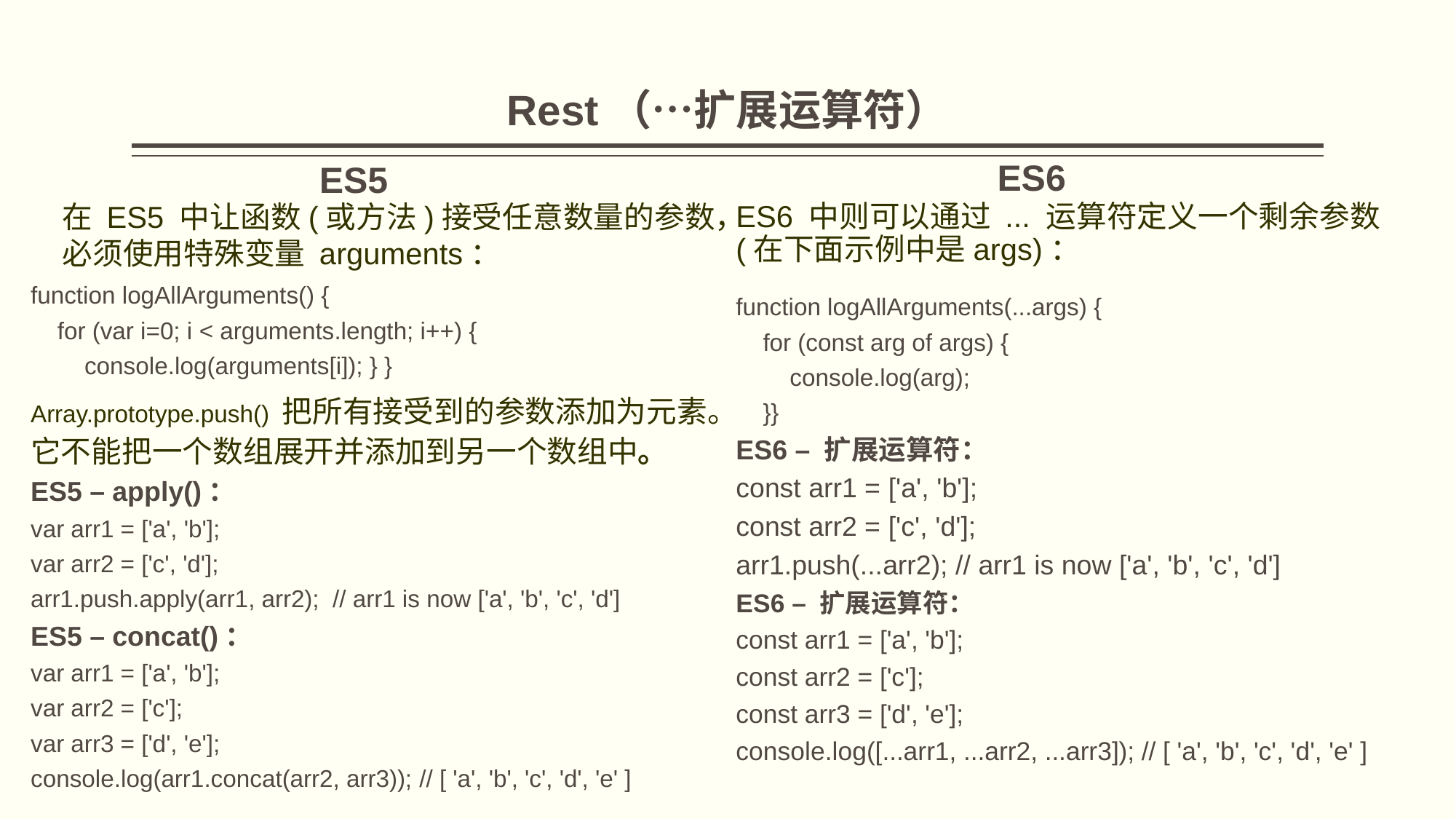

# Rest（…扩展运算符）
ES6
ES5
在 ES5 中让函数(或方法)接受任意数量的参数，必须使用特殊变量 arguments：
ES6 中则可以通过 ... 运算符定义一个剩余参数(在下面示例中是args)：
function logAllArguments() {
    for (var i=0; i < arguments.length; i++) {
        console.log(arguments[i]); } }
Array.prototype.push() 把所有接受到的参数添加为元素。它不能把一个数组展开并添加到另一个数组中。
ES5 – apply()：
var arr1 = ['a', 'b'];
var arr2 = ['c', 'd'];
arr1.push.apply(arr1, arr2);  // arr1 is now ['a', 'b', 'c', 'd']
ES5 – concat()：
var arr1 = ['a', 'b'];
var arr2 = ['c'];
var arr3 = ['d', 'e'];
console.log(arr1.concat(arr2, arr3)); // [ 'a', 'b', 'c', 'd', 'e' ]

function logAllArguments(...args) {
    for (const arg of args) {
        console.log(arg);
    }}
ES6 – 扩展运算符：
const arr1 = ['a', 'b'];
const arr2 = ['c', 'd'];
arr1.push(...arr2); // arr1 is now ['a', 'b', 'c', 'd']
ES6 – 扩展运算符：
const arr1 = ['a', 'b'];
const arr2 = ['c'];
const arr3 = ['d', 'e'];
console.log([...arr1, ...arr2, ...arr3]); // [ 'a', 'b', 'c', 'd', 'e' ]